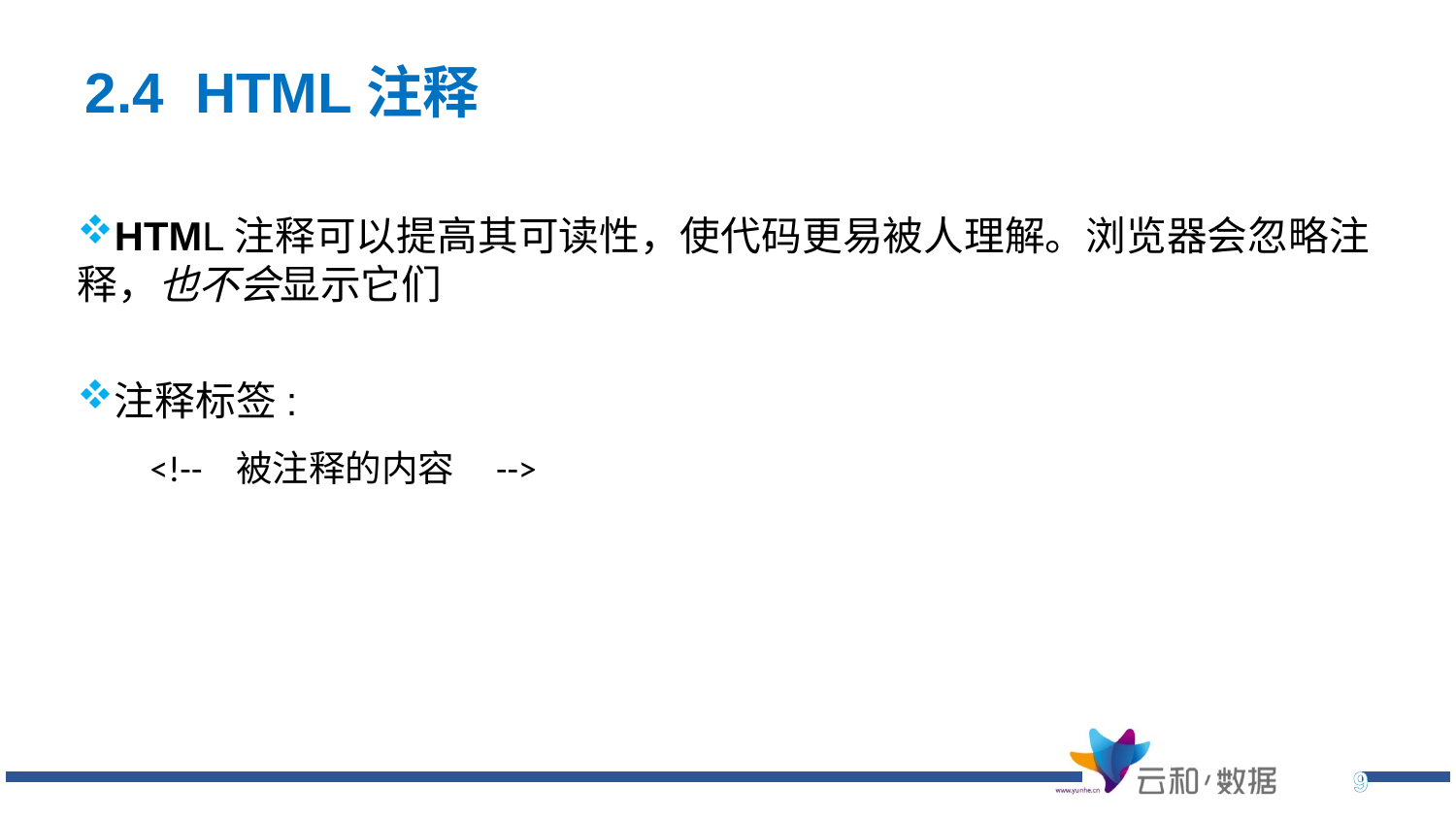

2.4  HTML注释
HTML注释可以提高其可读性，使代码更易被人理解。浏览器会忽略注释，也不会显示它们

注释标签:
<!--   被注释的内容    -->

9